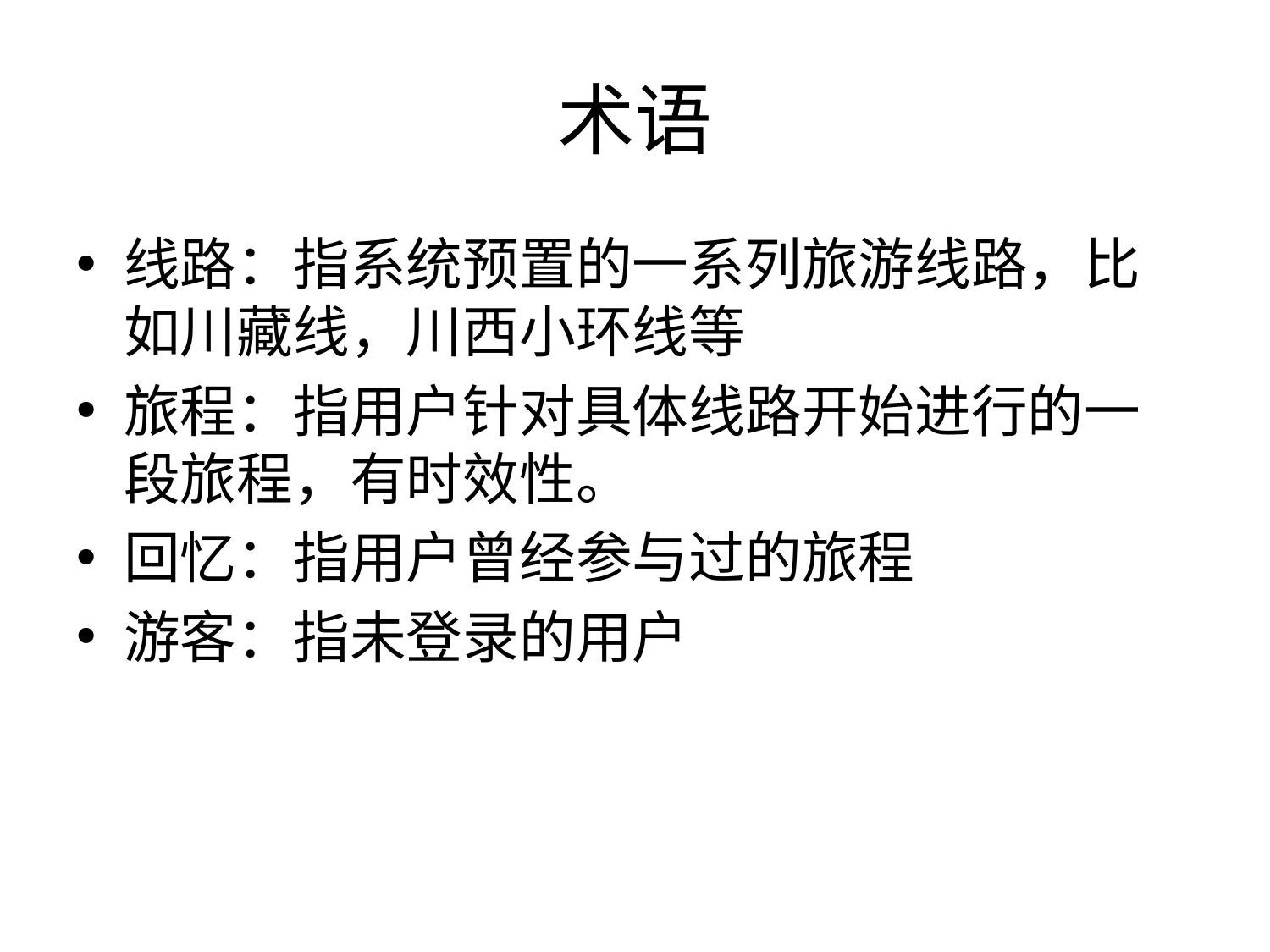

# 术语
线路：指系统预置的一系列旅游线路，比如川藏线，川西小环线等
旅程：指用户针对具体线路开始进行的一段旅程，有时效性。
回忆：指用户曾经参与过的旅程
游客：指未登录的用户